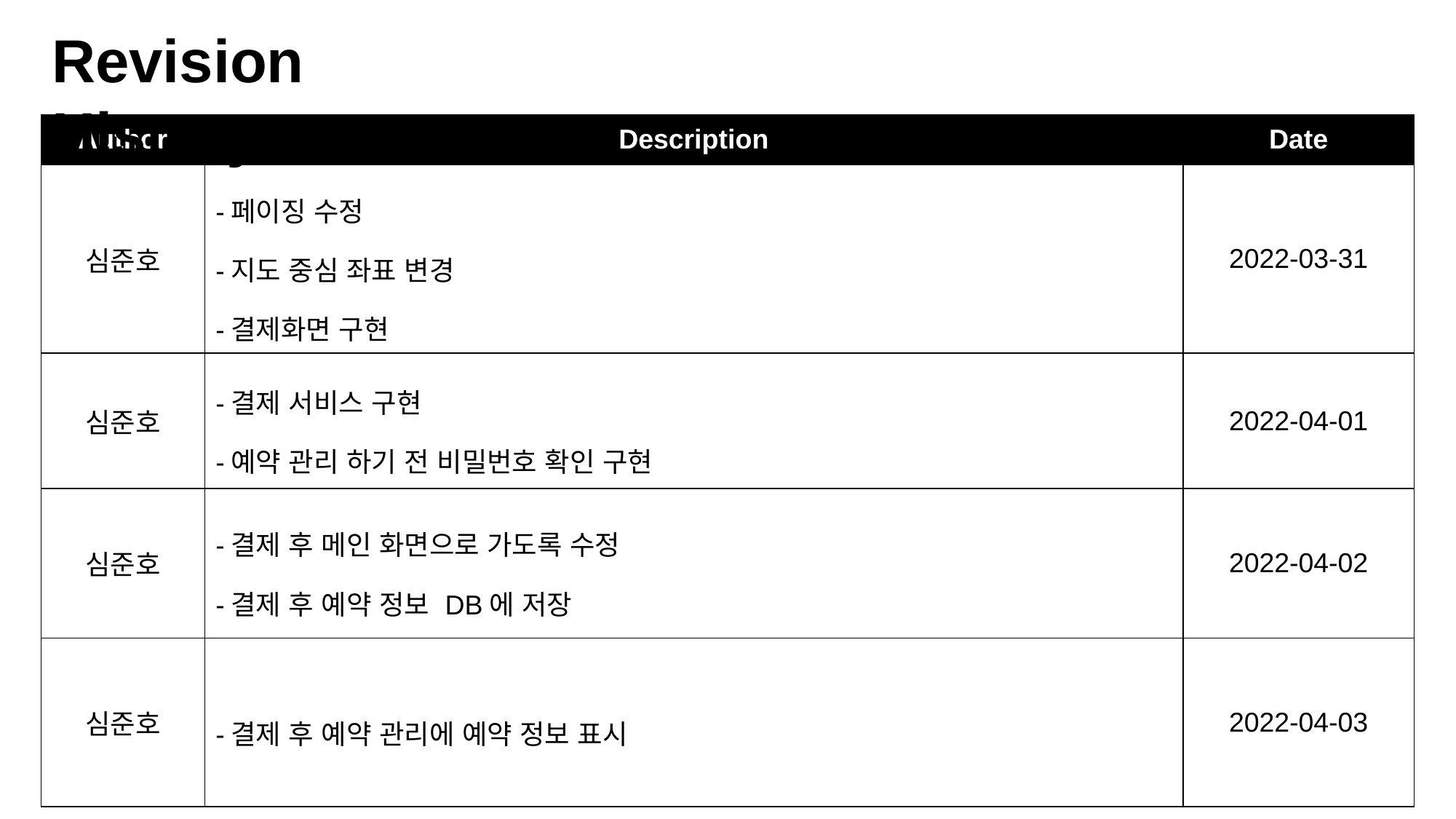

Revision History
| Author | Description | Date |
| --- | --- | --- |
| 심준호 | -페이징 수정 -지도 중심 좌표 변경 -결제화면 구현 | 2022-03-31 |
| 심준호 | -결제 서비스 구현 -예약 관리 하기 전 비밀번호 확인 구현 | 2022-04-01 |
| 심준호 | -결제 후 메인 화면으로 가도록 수정 -결제 후 예약 정보 DB에 저장 | 2022-04-02 |
| 심준호 | -결제 후 예약 관리에 예약 정보 표시 | 2022-04-03 |